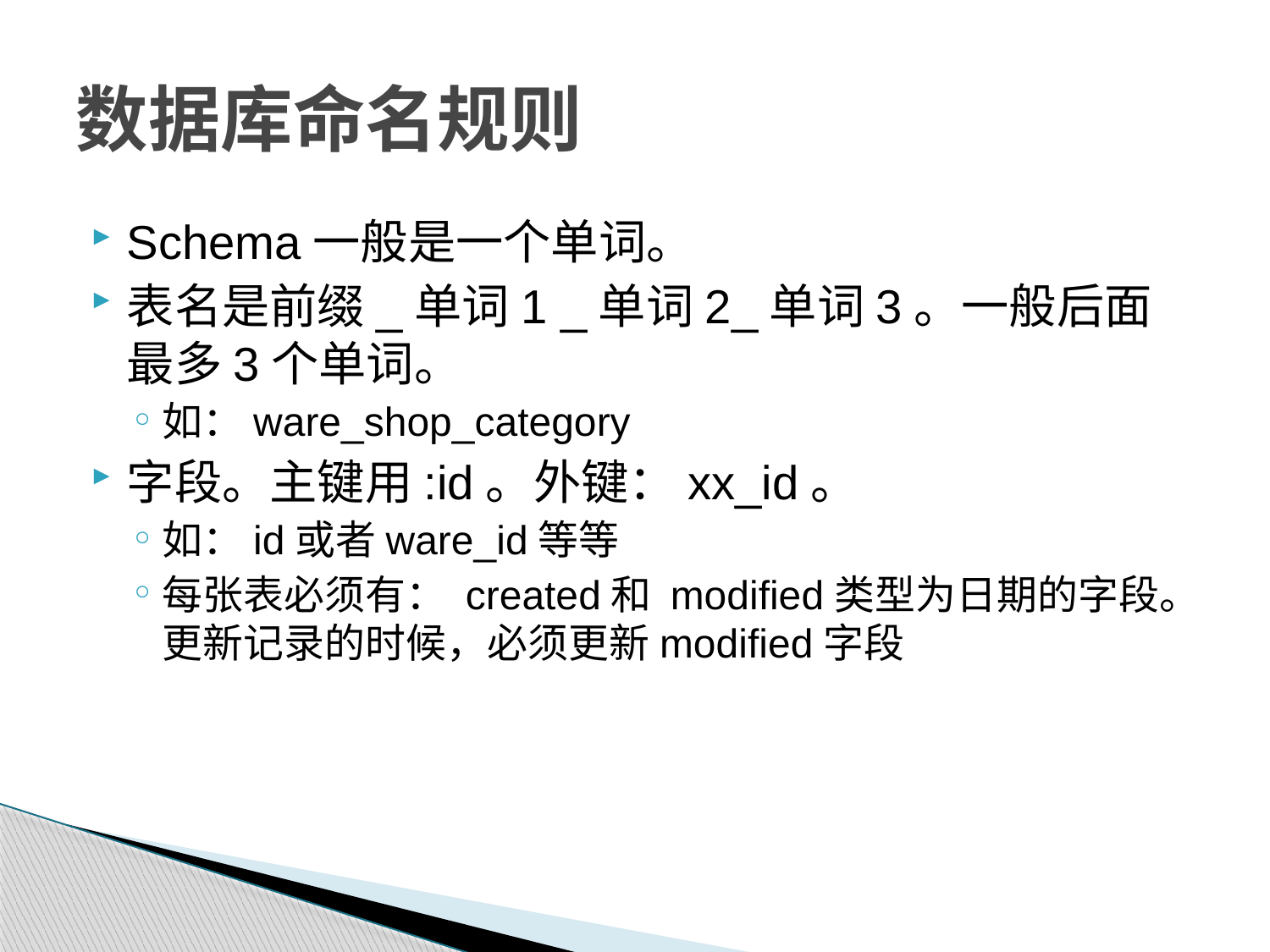

# 数据库命名规则
Schema一般是一个单词。
表名是前缀_单词1 _单词2_单词3。一般后面最多3个单词。
如：ware_shop_category
字段。主键用:id。外键：xx_id。
如：id或者ware_id等等
每张表必须有： created和 modified类型为日期的字段。更新记录的时候，必须更新modified字段